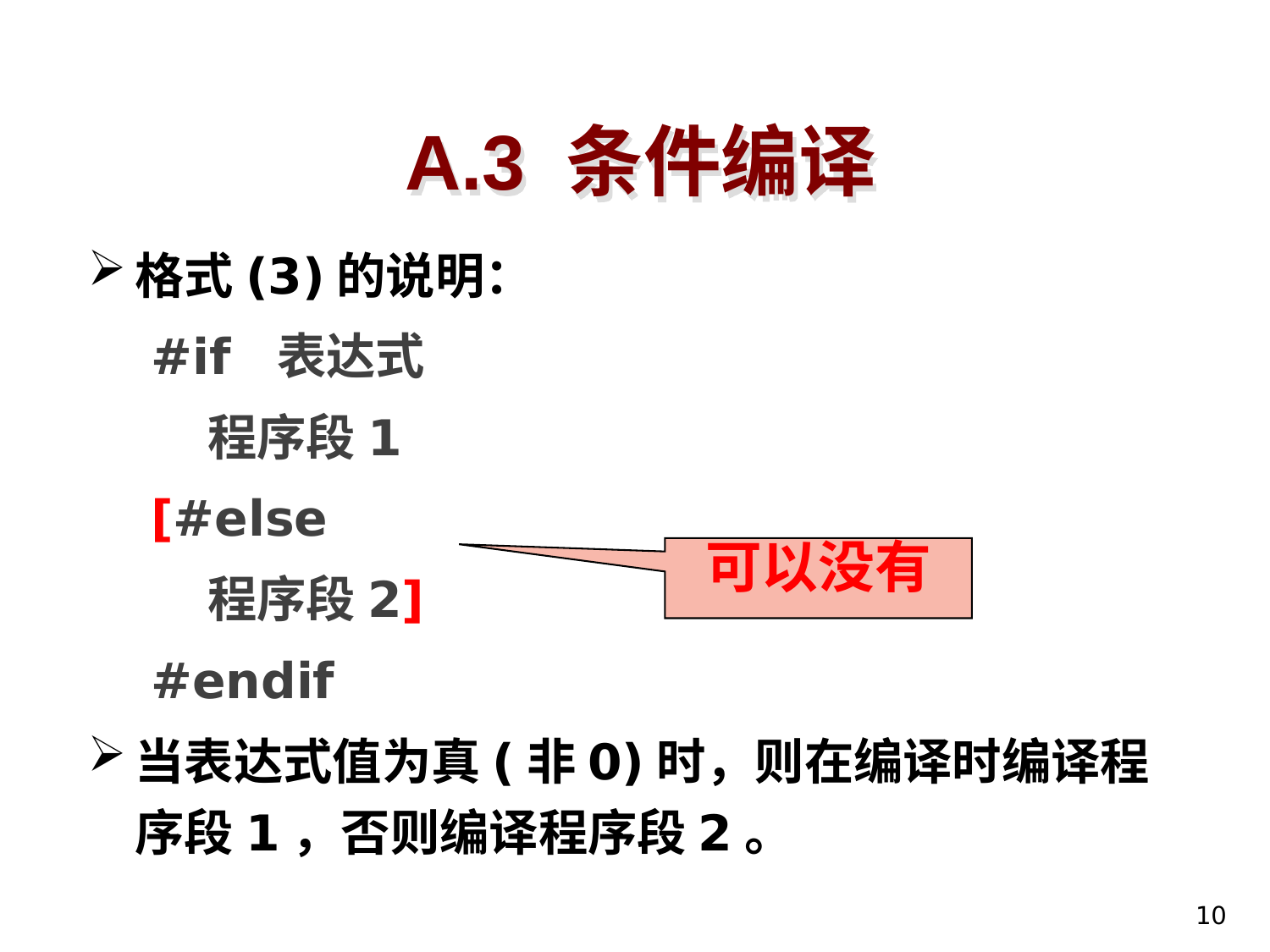

# A.3 条件编译
格式(3)的说明：
#if  表达式
    程序段1
[#else
    程序段2]
#endif
当表达式值为真(非0)时，则在编译时编译程序段1，否则编译程序段2。
可以没有
10